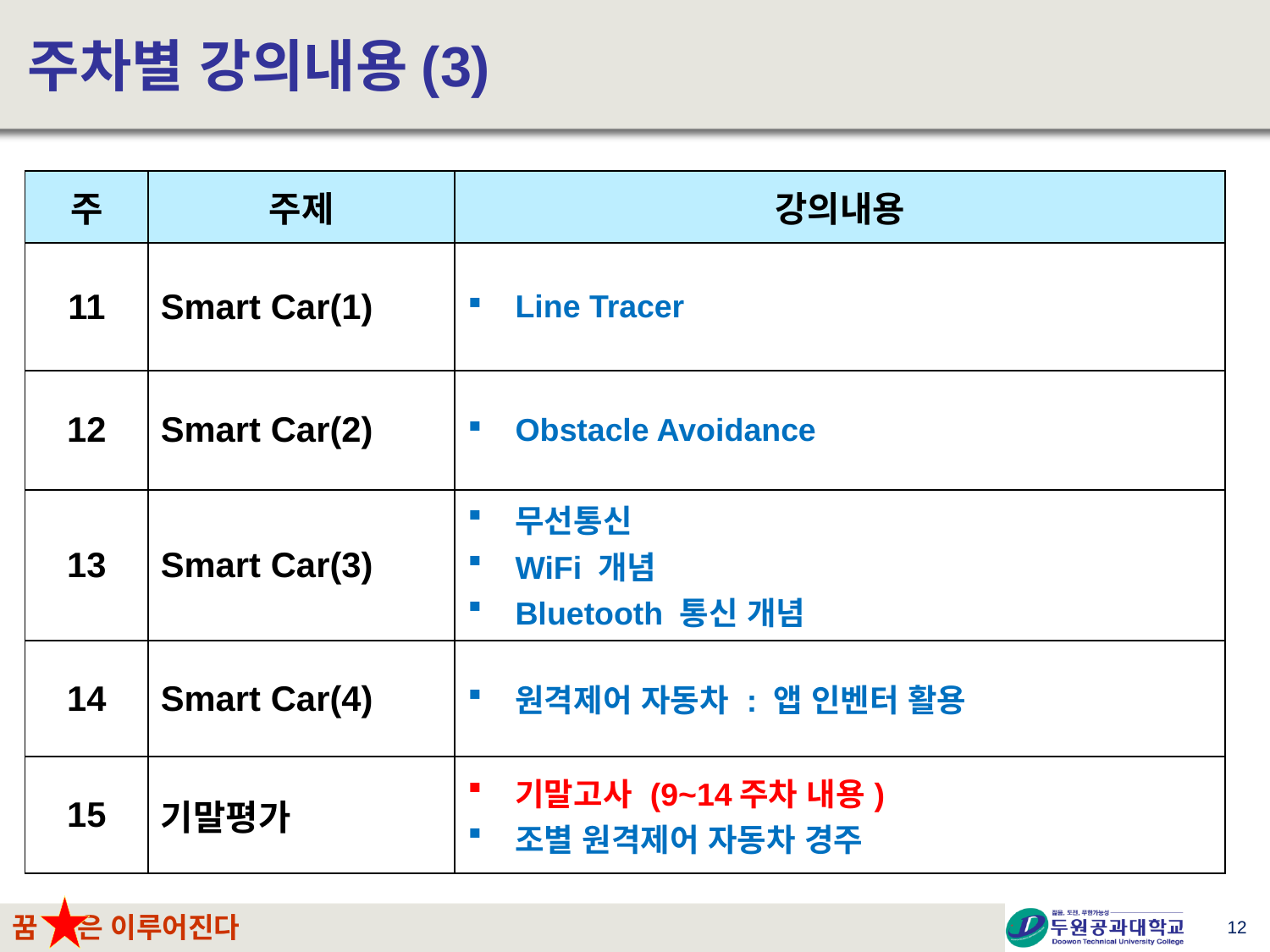

# 주차별 강의내용(3)
| 주 | 주제 | 강의내용 |
| --- | --- | --- |
| 11 | Smart Car(1) | Line Tracer |
| 12 | Smart Car(2) | Obstacle Avoidance |
| 13 | Smart Car(3) | 무선통신 WiFi 개념 Bluetooth 통신 개념 |
| 14 | Smart Car(4) | 원격제어 자동차 : 앱 인벤터 활용 |
| 15 | 기말평가 | 기말고사 (9~14주차 내용) 조별 원격제어 자동차 경주 |
12